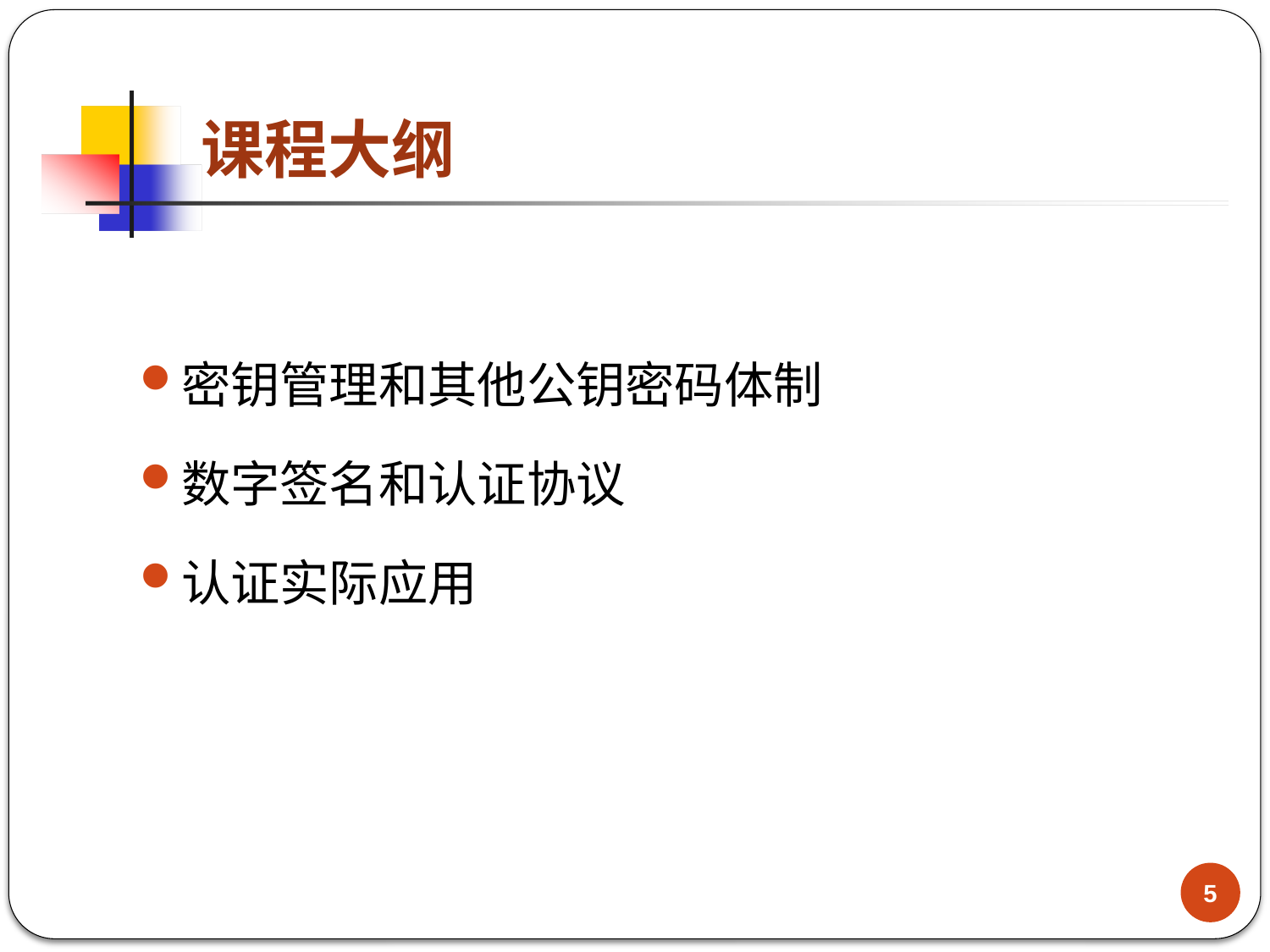

# 课程大纲

密钥管理和其他公钥密码体制
数字签名和认证协议
认证实际应用
5